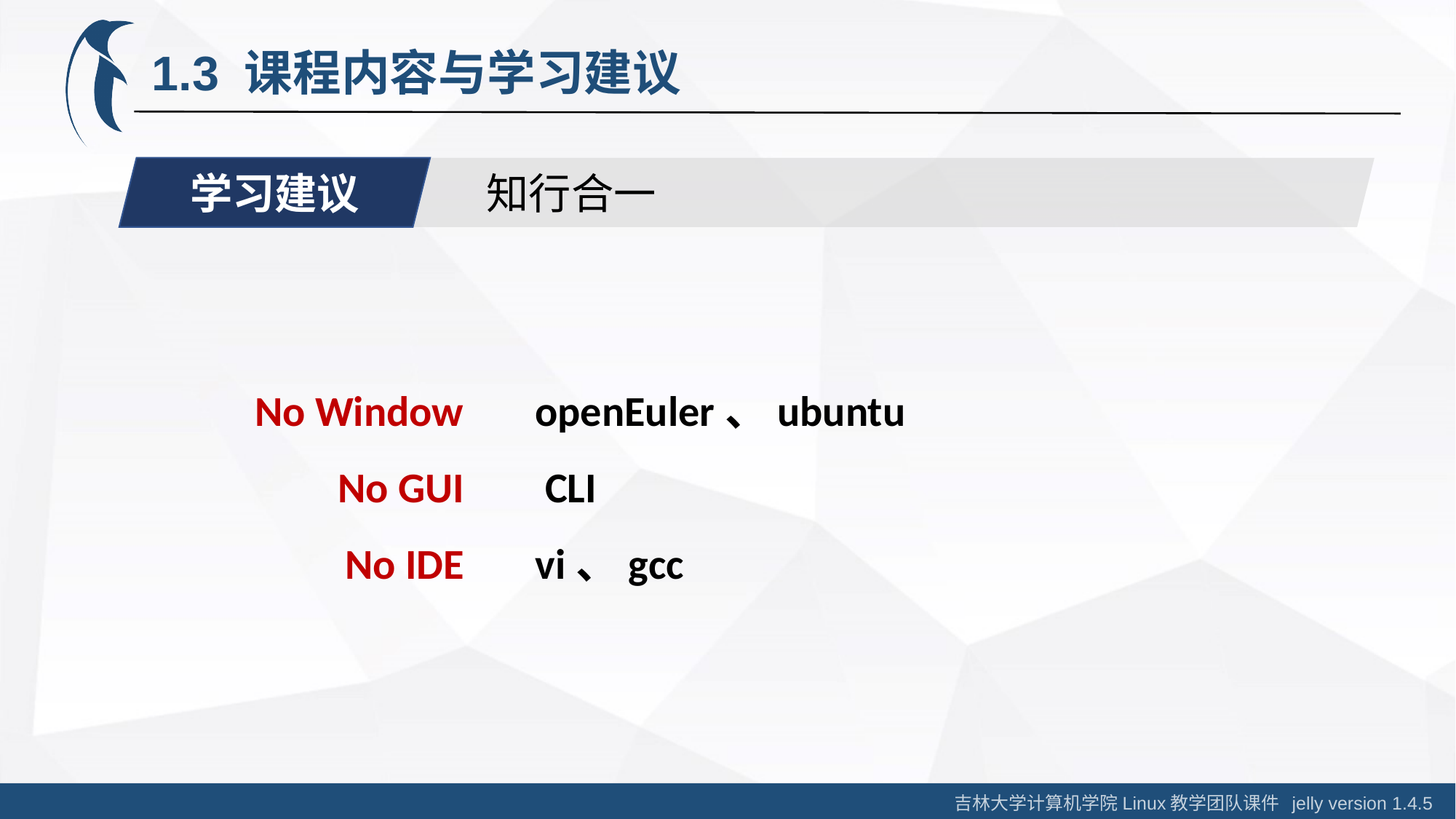

# 1.3 课程内容与学习建议
学习建议
知行合一

No Window
openEuler、ubuntu
No GUI
CLI
No IDE
vi、gcc